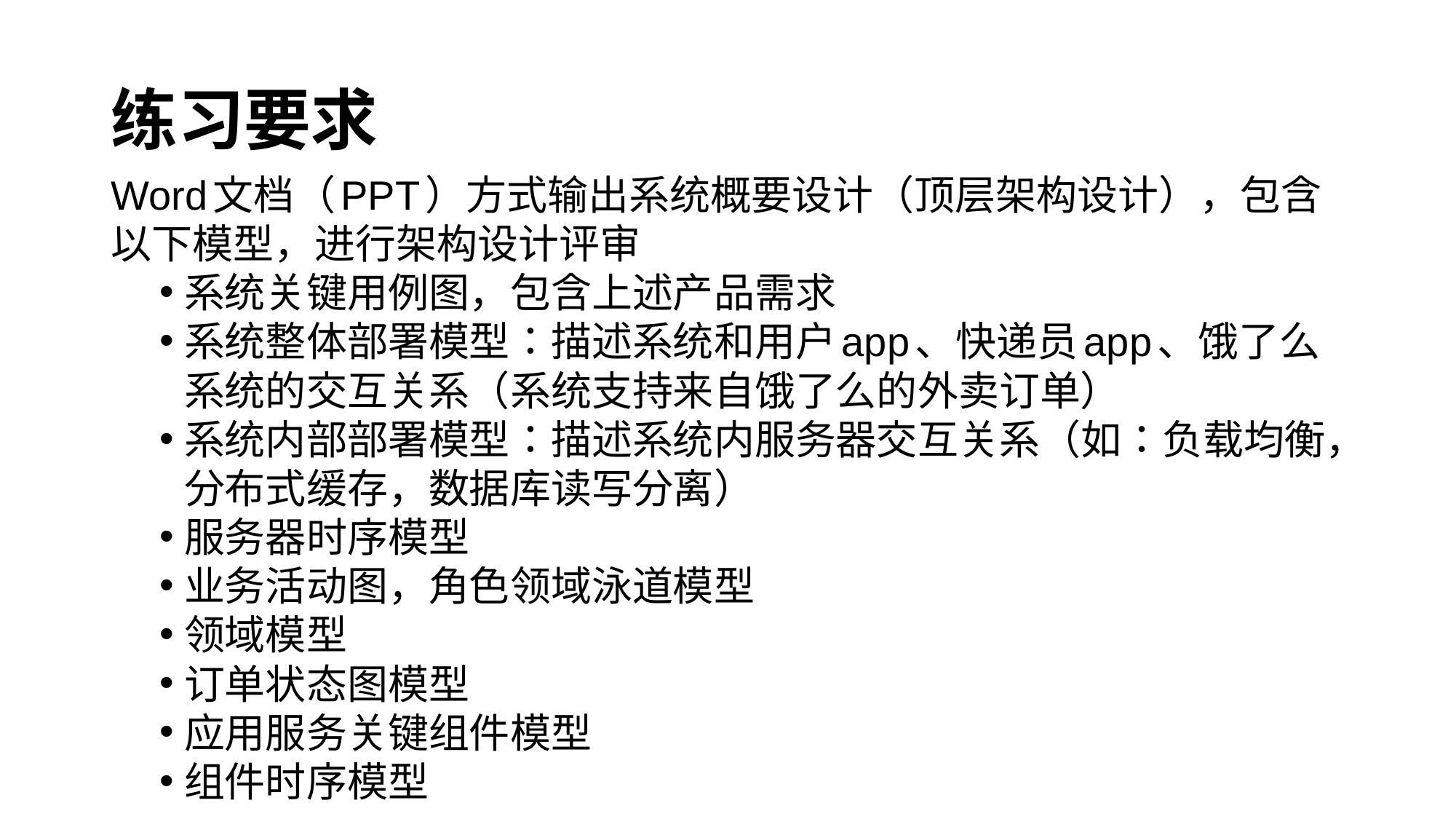

# 练习要求
Word文档（PPT）方式输出系统概要设计（顶层架构设计），包含以下模型，进行架构设计评审
系统关键用例图，包含上述产品需求
系统整体部署模型：描述系统和用户app、快递员app、饿了么系统的交互关系（系统支持来自饿了么的外卖订单）
系统内部部署模型：描述系统内服务器交互关系（如：负载均衡，分布式缓存，数据库读写分离）
服务器时序模型
业务活动图，角色领域泳道模型
领域模型
订单状态图模型
应用服务关键组件模型
组件时序模型